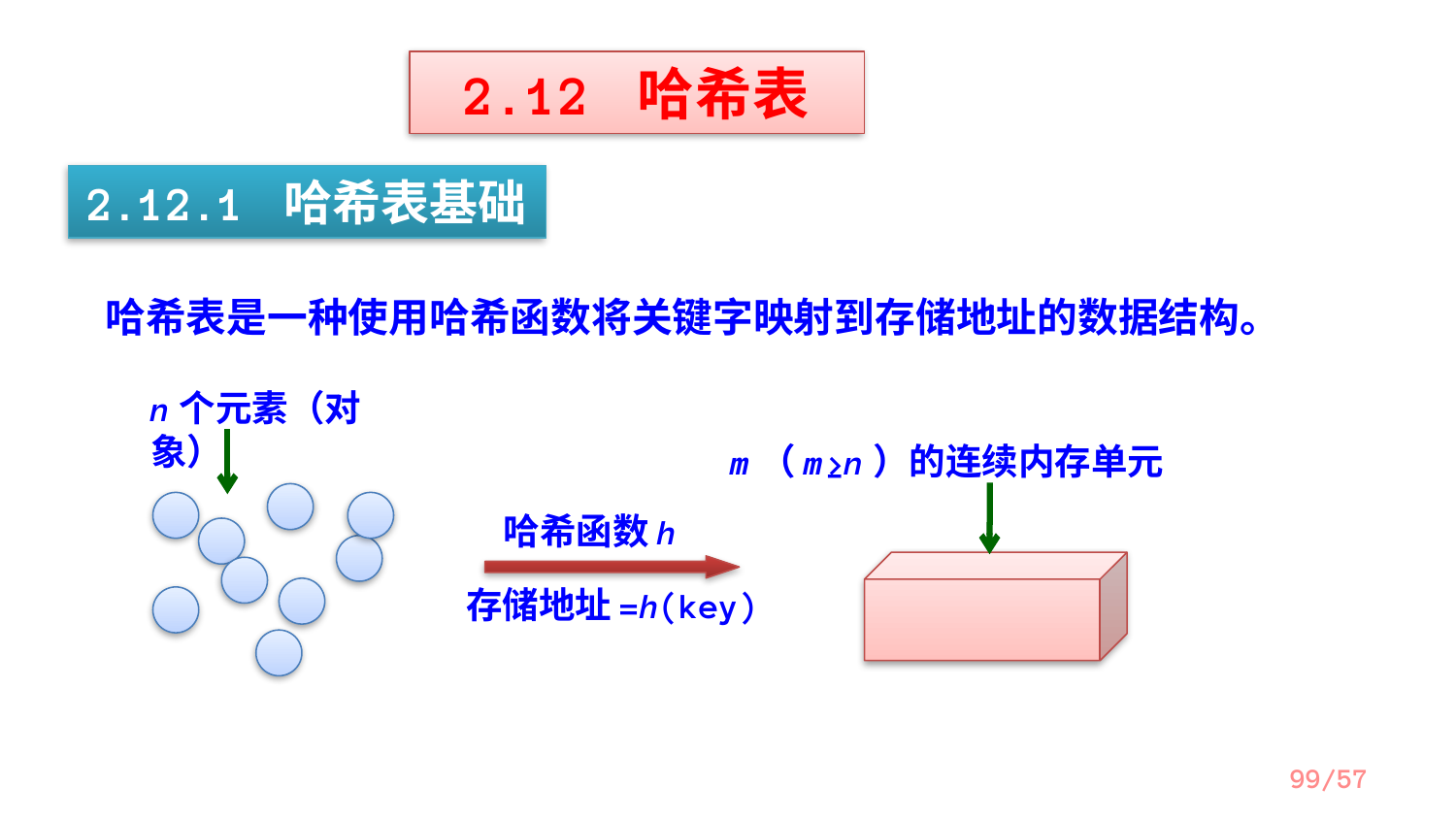

2.12 哈希表
2.12.1 哈希表基础
哈希表是一种使用哈希函数将关键字映射到存储地址的数据结构。
n个元素（对象）
m（m≥n）的连续内存单元

哈希函数h

存储地址=h(key)

99/57